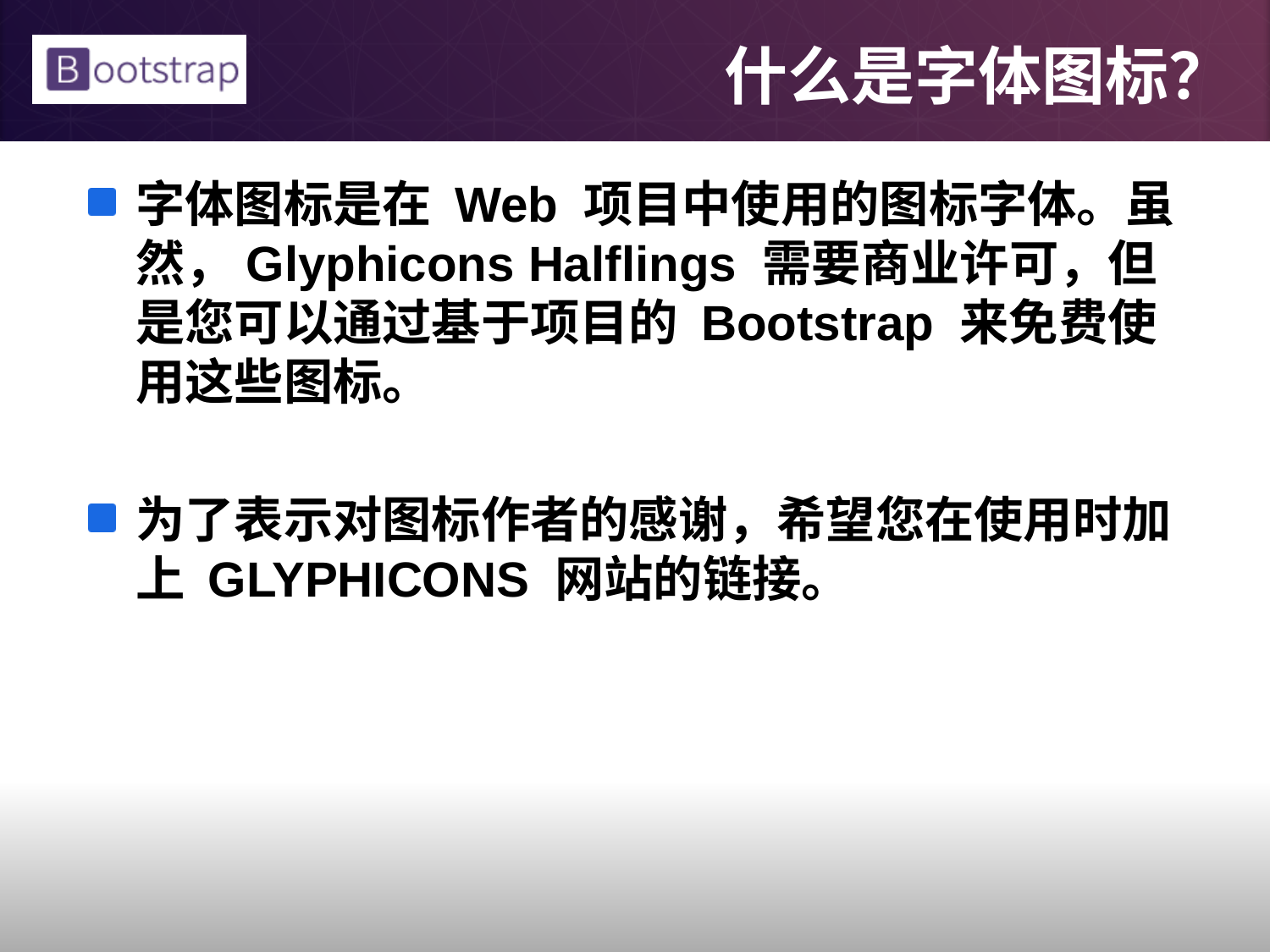

# 什么是字体图标？
字体图标是在 Web 项目中使用的图标字体。虽然，Glyphicons Halflings 需要商业许可，但是您可以通过基于项目的 Bootstrap 来免费使用这些图标。

为了表示对图标作者的感谢，希望您在使用时加上 GLYPHICONS 网站的链接。